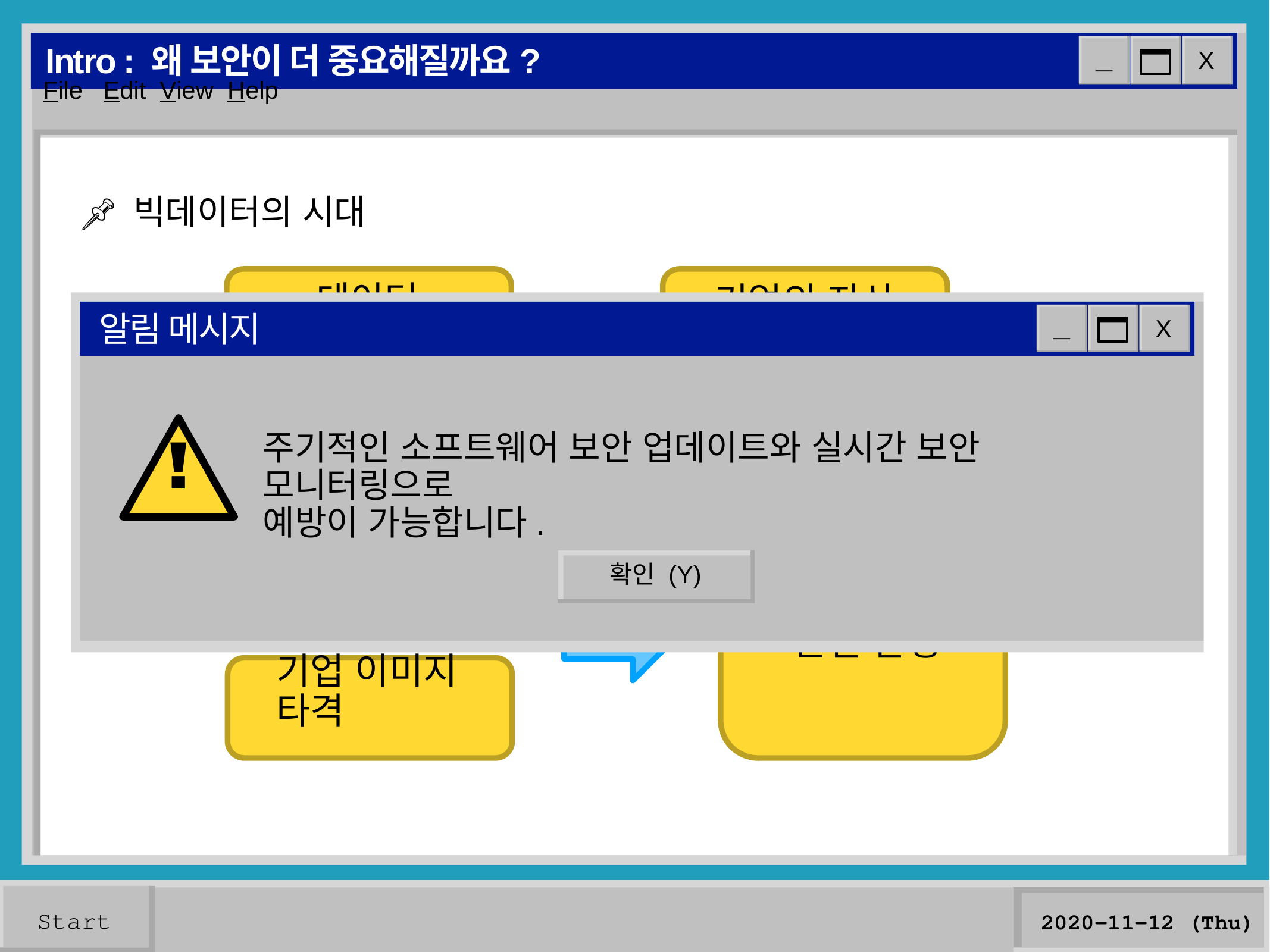

# Intro : 왜 보안이 더 중요해질까요?
📌 빅데이터의 시대

📌 개인 정보 탈취 사례
=
데이터

기업의 자산

_
알림 메시지
X

!

주기적인 소프트웨어 보안 업데이트와 실시간 보안 모니터링으로
예방이 가능합니다.

확인 (Y)
물리적 데이터 손실

유, 무형의
손실 발생

기업 이미지 타격